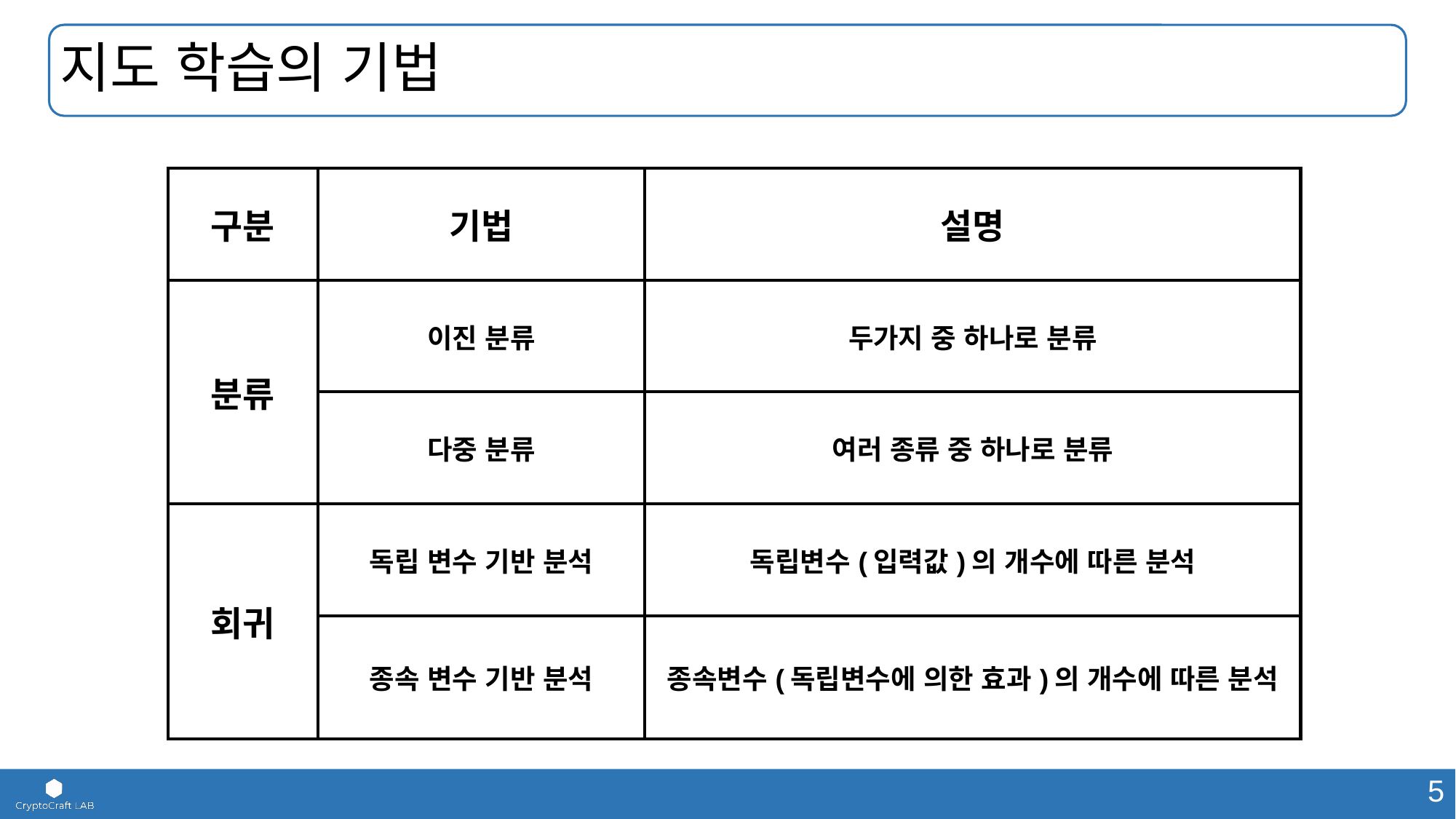

# 지도 학습의 기법
| 구분 | 기법 | 설명 |
| --- | --- | --- |
| 분류 | 이진 분류 | 두가지 중 하나로 분류 |
|  | 다중 분류 | 여러 종류 중 하나로 분류 |
| 회귀 | 독립 변수 기반 분석 | 독립변수(입력값)의 개수에 따른 분석 |
|  | 종속 변수 기반 분석 | 종속변수(독립변수에 의한 효과)의 개수에 따른 분석 |